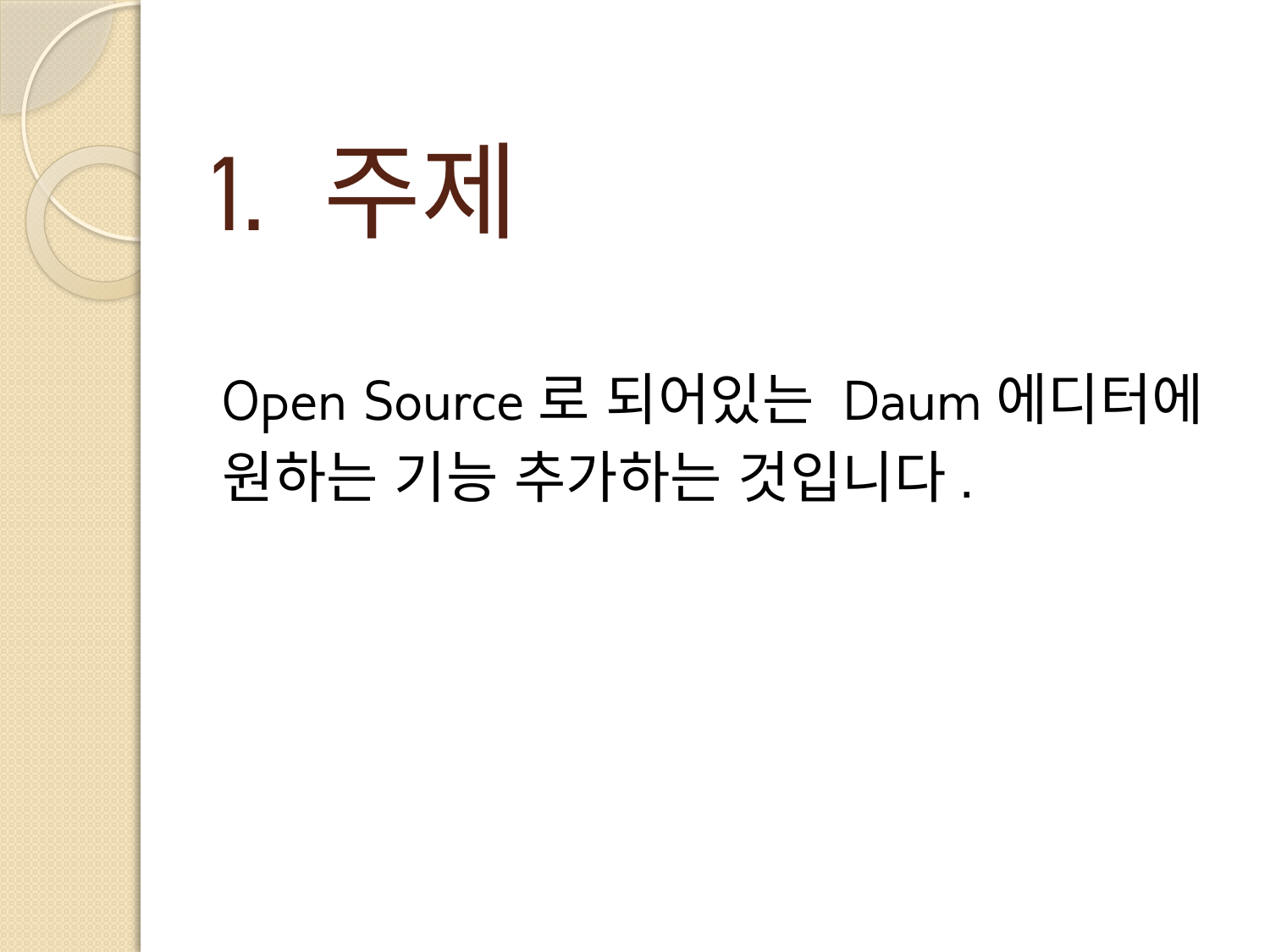

# 1. 주제
Open Source로 되어있는 Daum에디터에
원하는 기능 추가하는 것입니다.